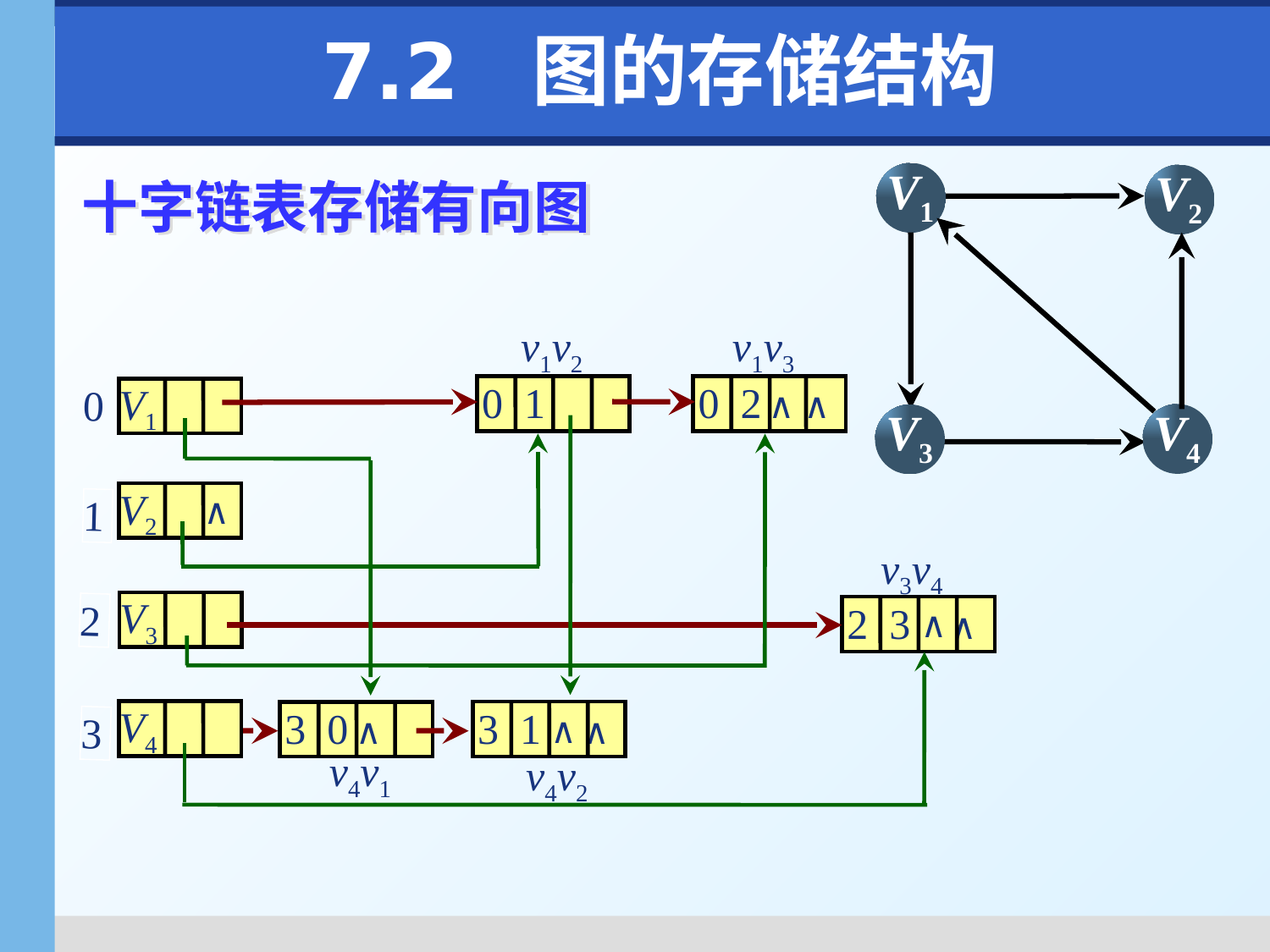

7.2  图的存储结构
V1
V2

V4
V3

十字链表存储有向图
v1v2
v1v3
v3v4
v4v1
v4v2
0  1

0  2    ∧

∧

V1

0
V2

1
V3

2
V4

3

∧

∧

∧
∧

2  3     ∧

3  1    ∧

3  0